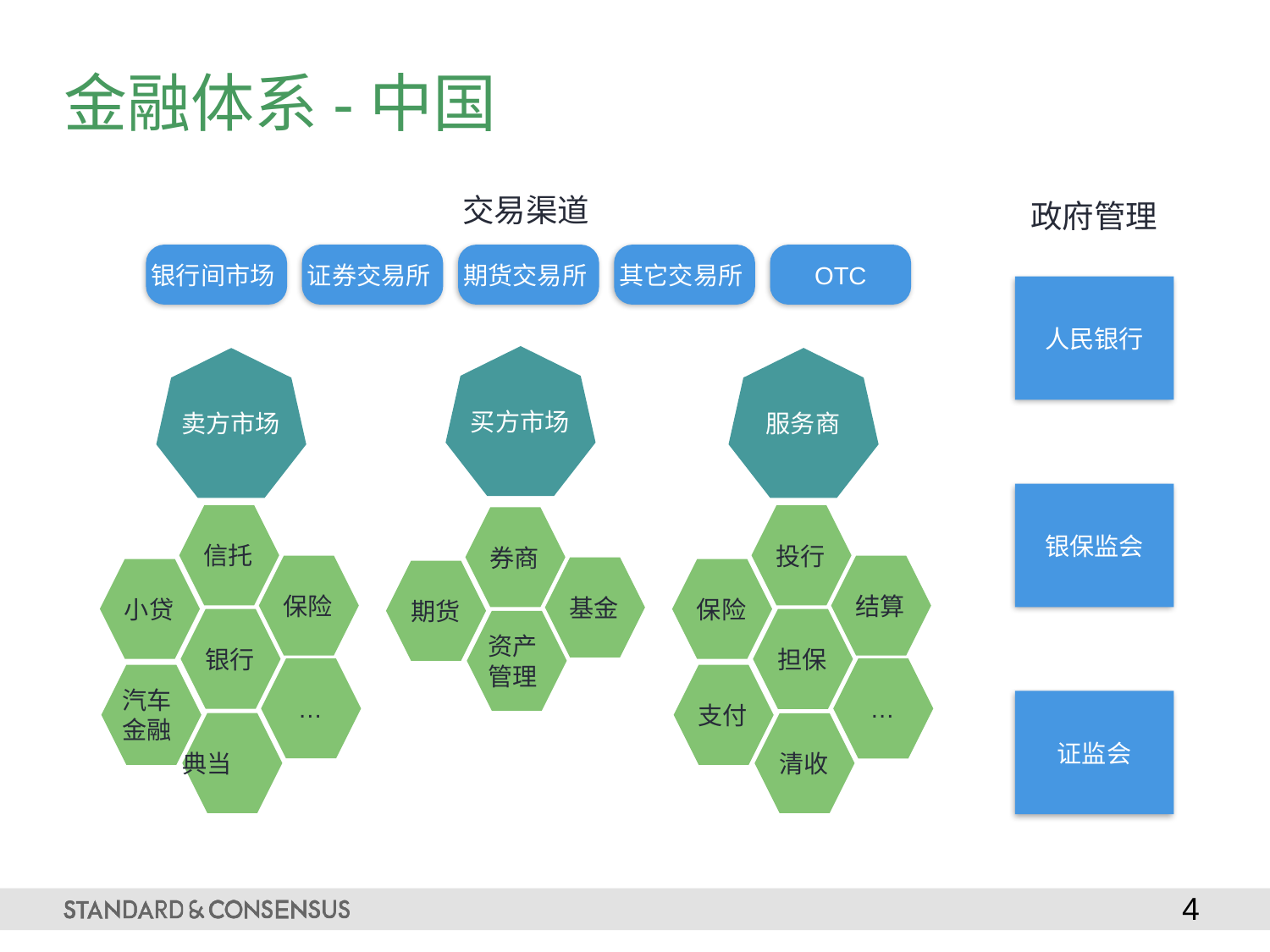

# 金融体系-中国
交易渠道
政府管理
银行间市场
证券交易所
期货交易所
其它交易所
OTC
人民银行

买方市场

服务商

卖方市场
银保监会

信托

投行

券商

保险

结算

基金

小贷

保险

期货

银行

担保

资产
管理

…

…

汽车
金融

支付
证监会
典当

清收
4